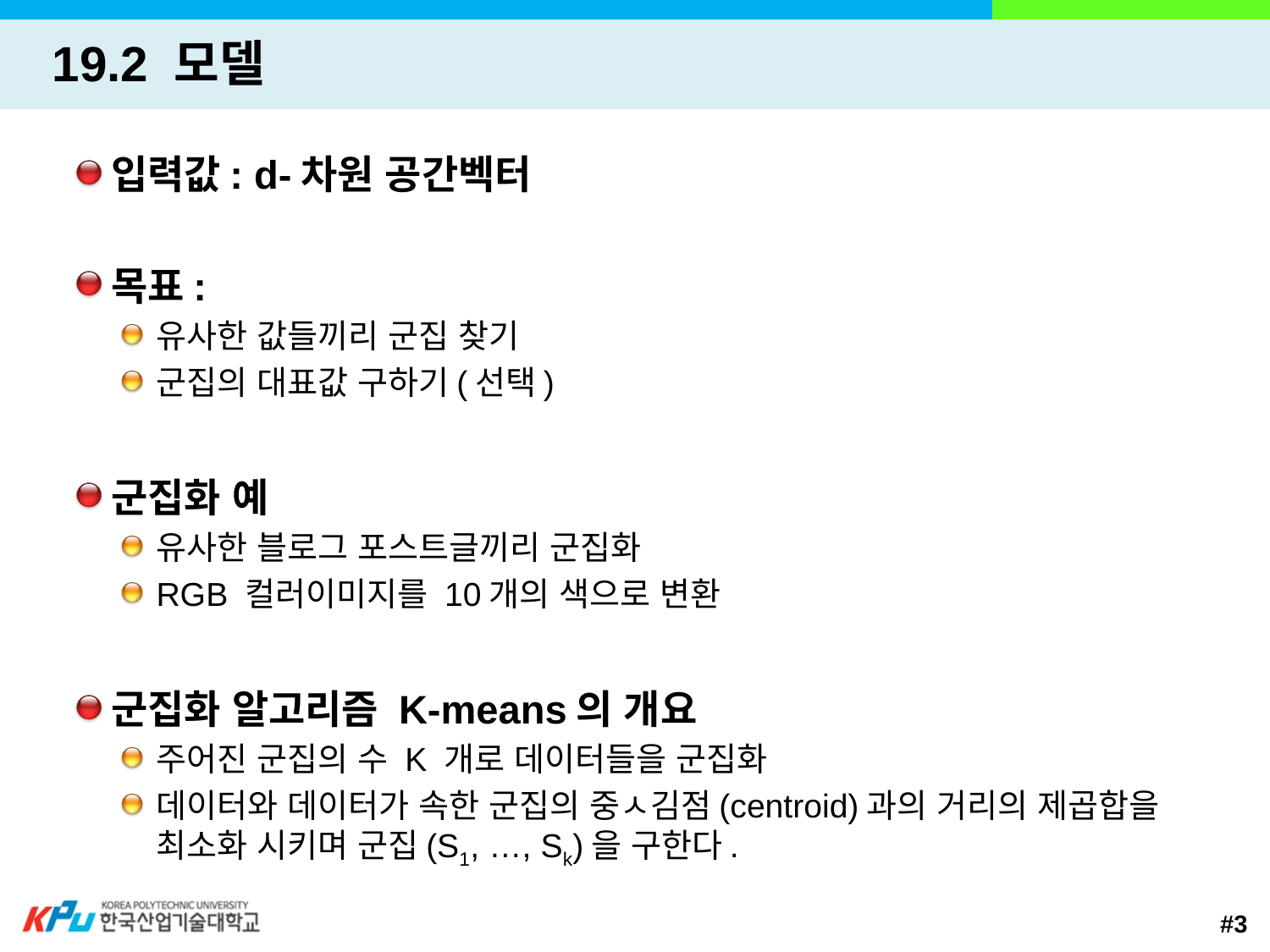

# 19.2 모델
입력값: d-차원 공간벡터

목표:
유사한 값들끼리 군집 찾기
군집의 대표값 구하기(선택)

군집화 예
유사한 블로그 포스트글끼리 군집화
RGB 컬러이미지를 10개의 색으로 변환

군집화 알고리즘 K-means의 개요
주어진 군집의 수 K 개로 데이터들을 군집화
데이터와 데이터가 속한 군집의 중ㅅ김점(centroid)과의 거리의 제곱합을 최소화 시키며 군집(S1, …, Sk)을 구한다.